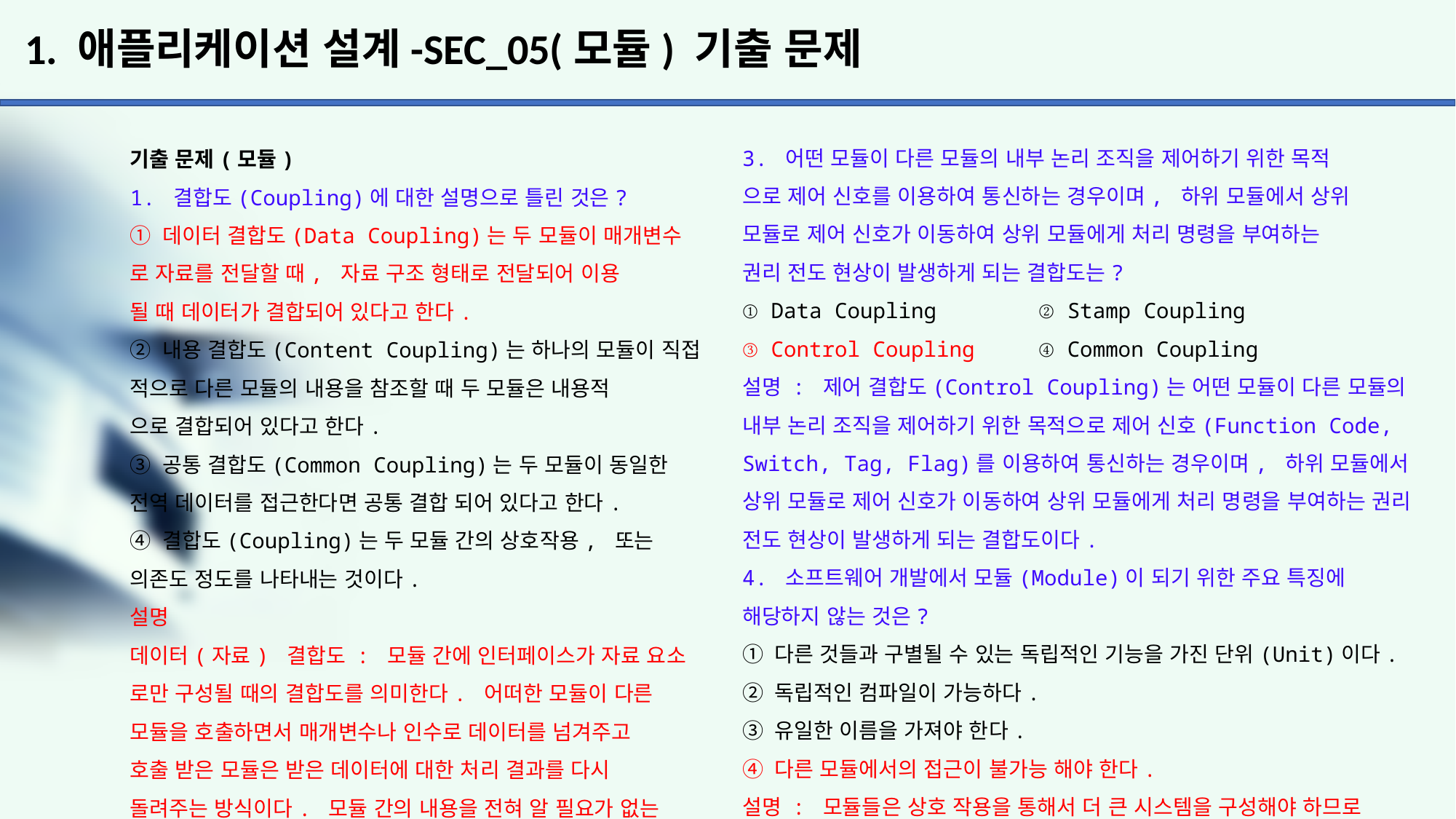

# 1. 애플리케이션 설계-SEC_05(모듈) 기출 문제
3. 어떤 모듈이 다른 모듈의 내부 논리 조직을 제어하기 위한 목적
으로 제어 신호를 이용하여 통신하는 경우이며, 하위 모듈에서 상위
모듈로 제어 신호가 이동하여 상위 모듈에게 처리 명령을 부여하는
권리 전도 현상이 발생하게 되는 결합도는?
① Data Coupling        ② Stamp Coupling
③ Control Coupling     ④ Common Coupling
설명 : 제어 결합도(Control Coupling)는 어떤 모듈이 다른 모듈의 내부 논리 조직을 제어하기 위한 목적으로 제어 신호(Function Code, Switch, Tag, Flag)를 이용하여 통신하는 경우이며, 하위 모듈에서 상위 모듈로 제어 신호가 이동하여 상위 모듈에게 처리 명령을 부여하는 권리 전도 현상이 발생하게 되는 결합도이다.
4. 소프트웨어 개발에서 모듈(Module)이 되기 위한 주요 특징에
해당하지 않는 것은?
① 다른 것들과 구별될 수 있는 독립적인 기능을 가진 단위(Unit)이다.
② 독립적인 컴파일이 가능하다.
③ 유일한 이름을 가져야 한다.
④ 다른 모듈에서의 접근이 불가능 해야 한다.
설명 : 모듈들은 상호 작용을 통해서 더 큰 시스템을 구성해야 하므로
모듈은 상호 접근이 가능해야 한다. 단 모듈은 독립성을 유지하되 최소
한의 다른 모듈과의 상호 접근을 가능하게 하는 것이다.
기출 문제(모듈)
1. 결합도(Coupling)에 대한 설명으로 틀린 것은?
① 데이터 결합도(Data Coupling)는 두 모듈이 매개변수
로 자료를 전달할 때, 자료 구조 형태로 전달되어 이용
될 때 데이터가 결합되어 있다고 한다.
② 내용 결합도(Content Coupling)는 하나의 모듈이 직접
적으로 다른 모듈의 내용을 참조할 때 두 모듈은 내용적
으로 결합되어 있다고 한다.
③ 공통 결합도(Common Coupling)는 두 모듈이 동일한
전역 데이터를 접근한다면 공통 결합 되어 있다고 한다.
④ 결합도(Coupling)는 두 모듈 간의 상호작용, 또는
의존도 정도를 나타내는 것이다.
설명
데이터(자료) 결합도 : 모듈 간에 인터페이스가 자료 요소
로만 구성될 때의 결합도를 의미한다. 어떠한 모듈이 다른
모듈을 호출하면서 매개변수나 인수로 데이터를 넘겨주고
호출 받은 모듈은 받은 데이터에 대한 처리 결과를 다시
돌려주는 방식이다. 모듈 간의 내용을 전혀 알 필요가 없는
상태로서 한 모듈의 내용을 변경하더라도 다른 모듈에는
전혀 영향을 미치지 않는 가장 바람직한 결합도이다.
2. 다음 중 가장 결합도가 강한 것은?
① Data Coupling       ② Stamp Coupling
③ Common Coupling     ④ Control Coupling
설명
자료 결합도->스탬프(검인) 결합도->제어 결합도->
외부 결합도->공통(공유) 결합도->내용 결합도 순으로 결합도가 강해진다.